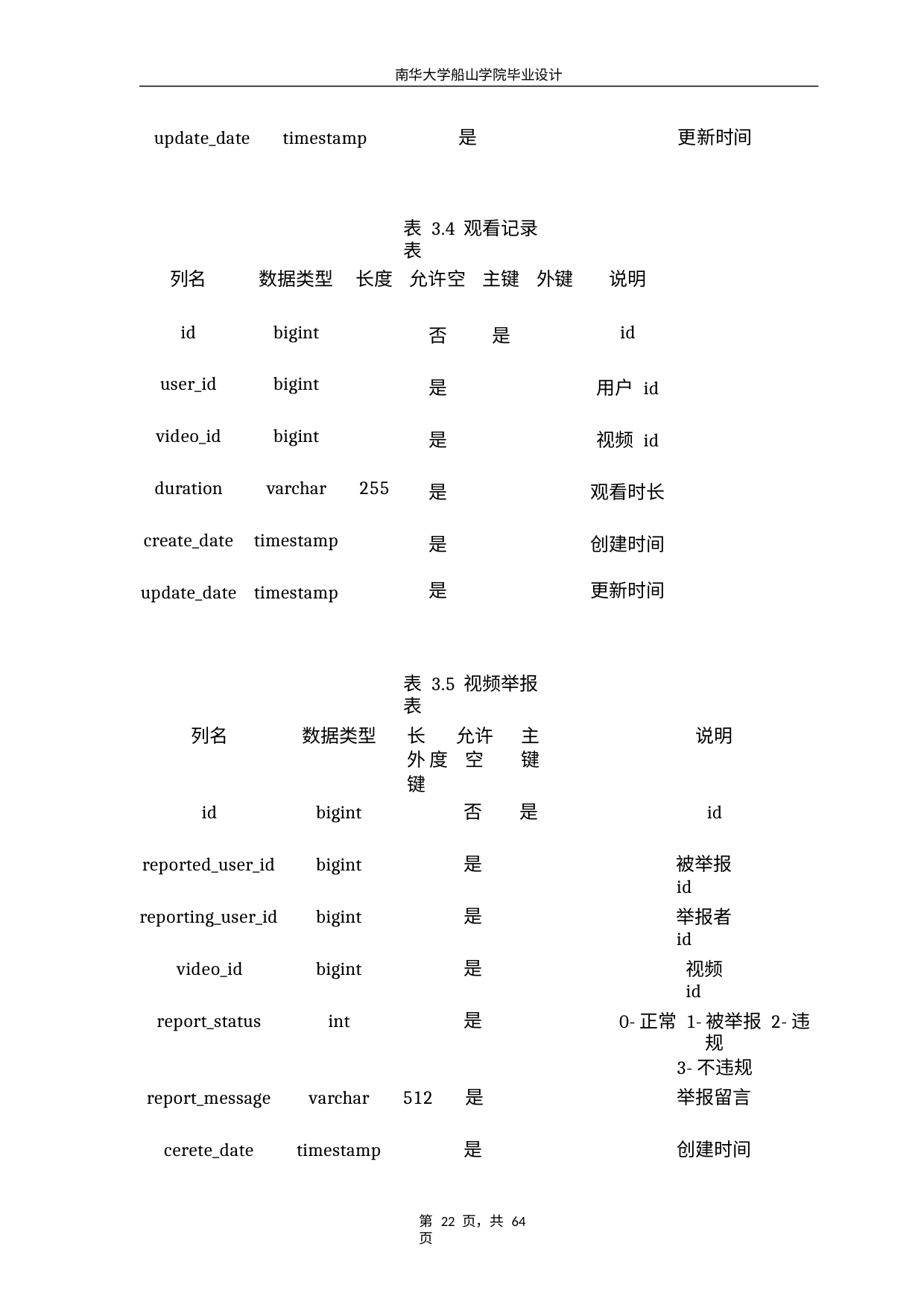

南华大学船山学院毕业设计

update_date
timestamp
是
更新时间
表 3.4 观看记录表
| 列名 | 数据类型 | 长度 | 允许空 | 主键 | 外键 | 说明 |
| --- | --- | --- | --- | --- | --- | --- |
| id | bigint |  | 否 | 是 |  | id |
| user\_id | bigint |  | 是 |  |  | 用户 id |
| video\_id | bigint |  | 是 |  |  | 视频 id |
| duration | varchar | 255 | 是 |  |  | 观看时长 |
| create\_date | timestamp |  | 是 |  |  | 创建时间 |
| update\_date | timestamp |  | 是 |  |  | 更新时间 |
表 3.5 视频举报表
长	允许	主	外 度		空	键	键
列名
数据类型
说明
id
bigint
否
是
id
reported_user_id
bigint
是
被举报 id
reporting_user_id
bigint
是
举报者 id
video_id
bigint
是
视频 id
0-正常 1-被举报 2-违规
3-不违规
report_status
int
是
report_message
varchar	512	是
举报留言
cerete_date
timestamp
是
创建时间
第 22 页，共 64 页